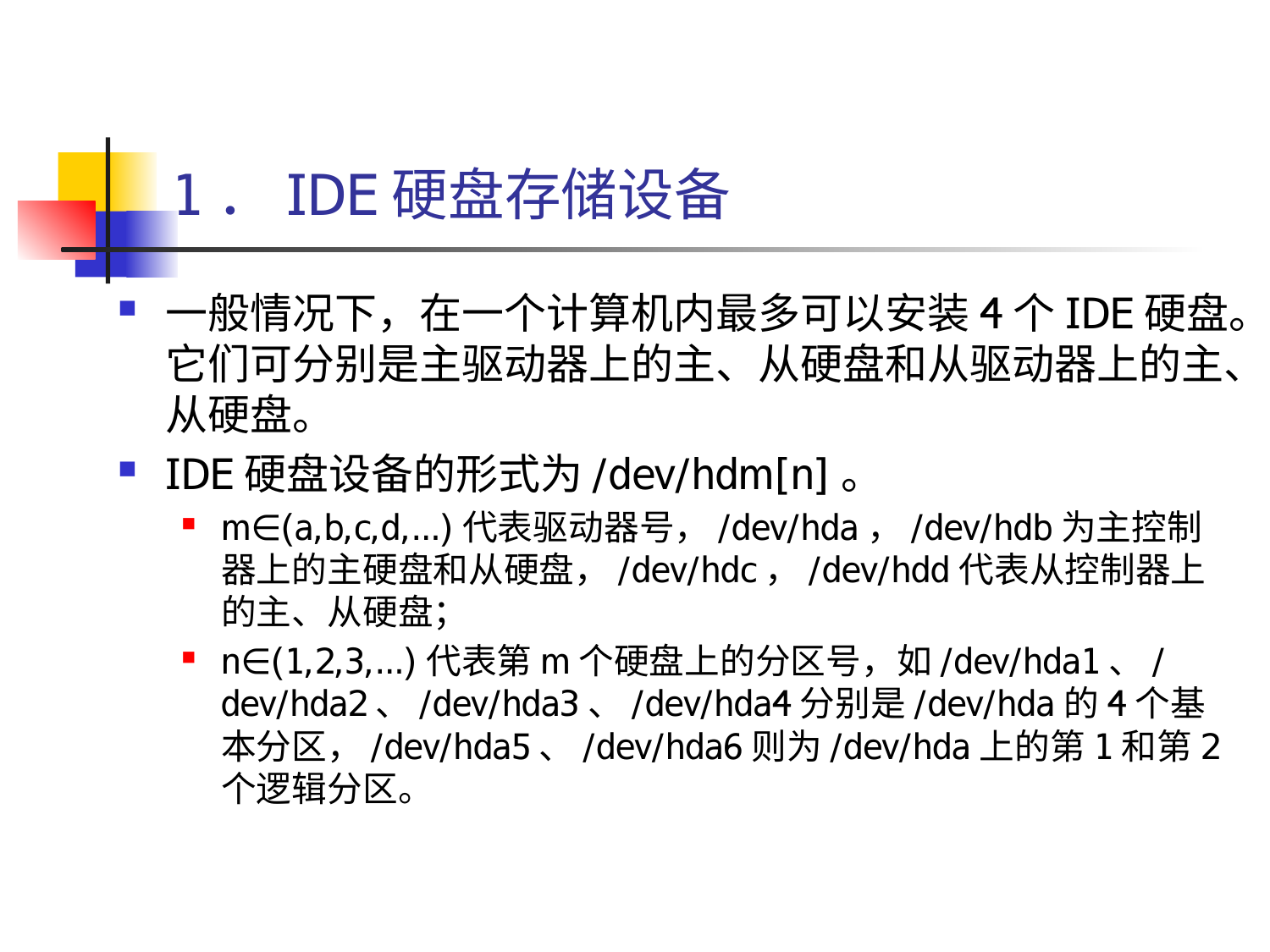

# 1．IDE硬盘存储设备
一般情况下，在一个计算机内最多可以安装4个IDE硬盘。它们可分别是主驱动器上的主、从硬盘和从驱动器上的主、从硬盘。
IDE硬盘设备的形式为/dev/hdm[n]。
m∈(a,b,c,d,…)代表驱动器号，/dev/hda，/dev/hdb为主控制器上的主硬盘和从硬盘，/dev/hdc，/dev/hdd代表从控制器上的主、从硬盘；
n∈(1,2,3,…)代表第m个硬盘上的分区号，如/dev/hda1、/dev/hda2、/dev/hda3、/dev/hda4分别是/dev/hda的4个基本分区，/dev/hda5、/dev/hda6则为/dev/hda上的第1和第2个逻辑分区。